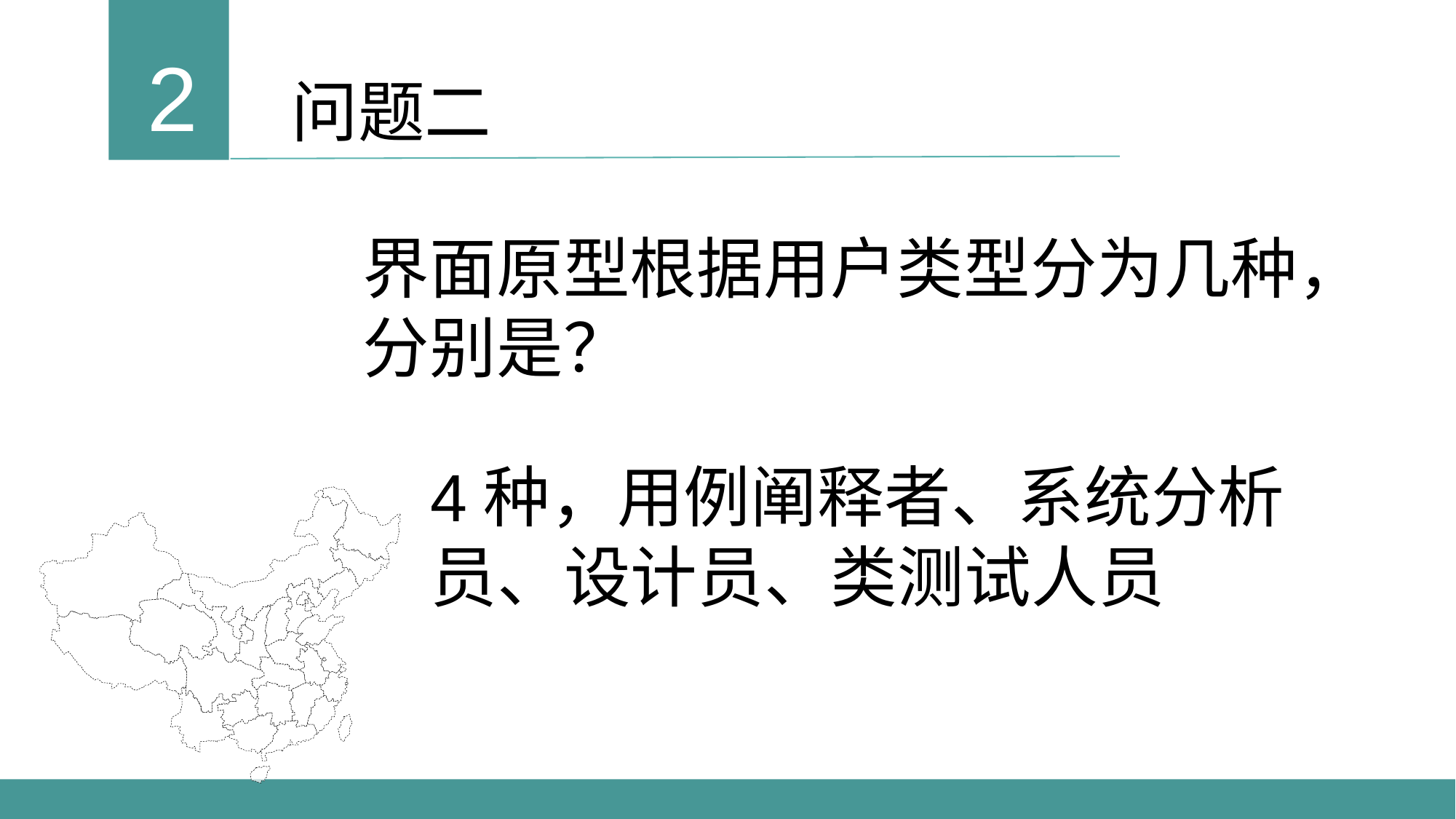

2
问题二

界面原型根据用户类型分为几种，分别是？
4种，用例阐释者、系统分析员、设计员、类测试人员